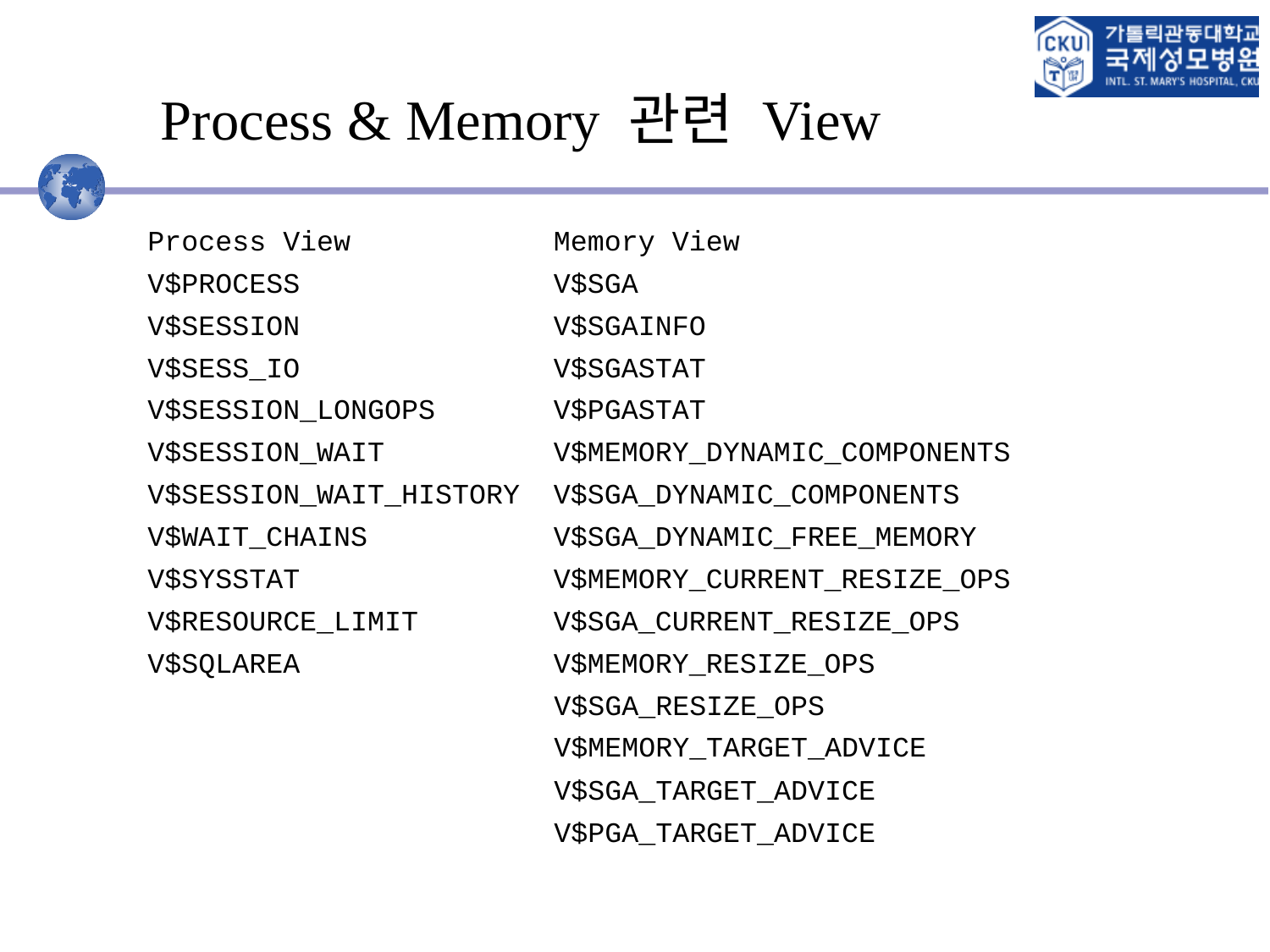

# Process & Memory 관련 View

Process View            Memory View
V$PROCESS               V$SGA
V$SESSION               V$SGAINFO
V$SESS_IO               V$SGASTAT
V$SESSION_LONGOPS       V$PGASTAT
V$SESSION_WAIT          V$MEMORY_DYNAMIC_COMPONENTS
V$SESSION_WAIT_HISTORY  V$SGA_DYNAMIC_COMPONENTS
V$WAIT_CHAINS           V$SGA_DYNAMIC_FREE_MEMORY
V$SYSSTAT               V$MEMORY_CURRENT_RESIZE_OPS
V$RESOURCE_LIMIT        V$SGA_CURRENT_RESIZE_OPS
V$SQLAREA               V$MEMORY_RESIZE_OPS
                        V$SGA_RESIZE_OPS
                        V$MEMORY_TARGET_ADVICE
                        V$SGA_TARGET_ADVICE
                        V$PGA_TARGET_ADVICE